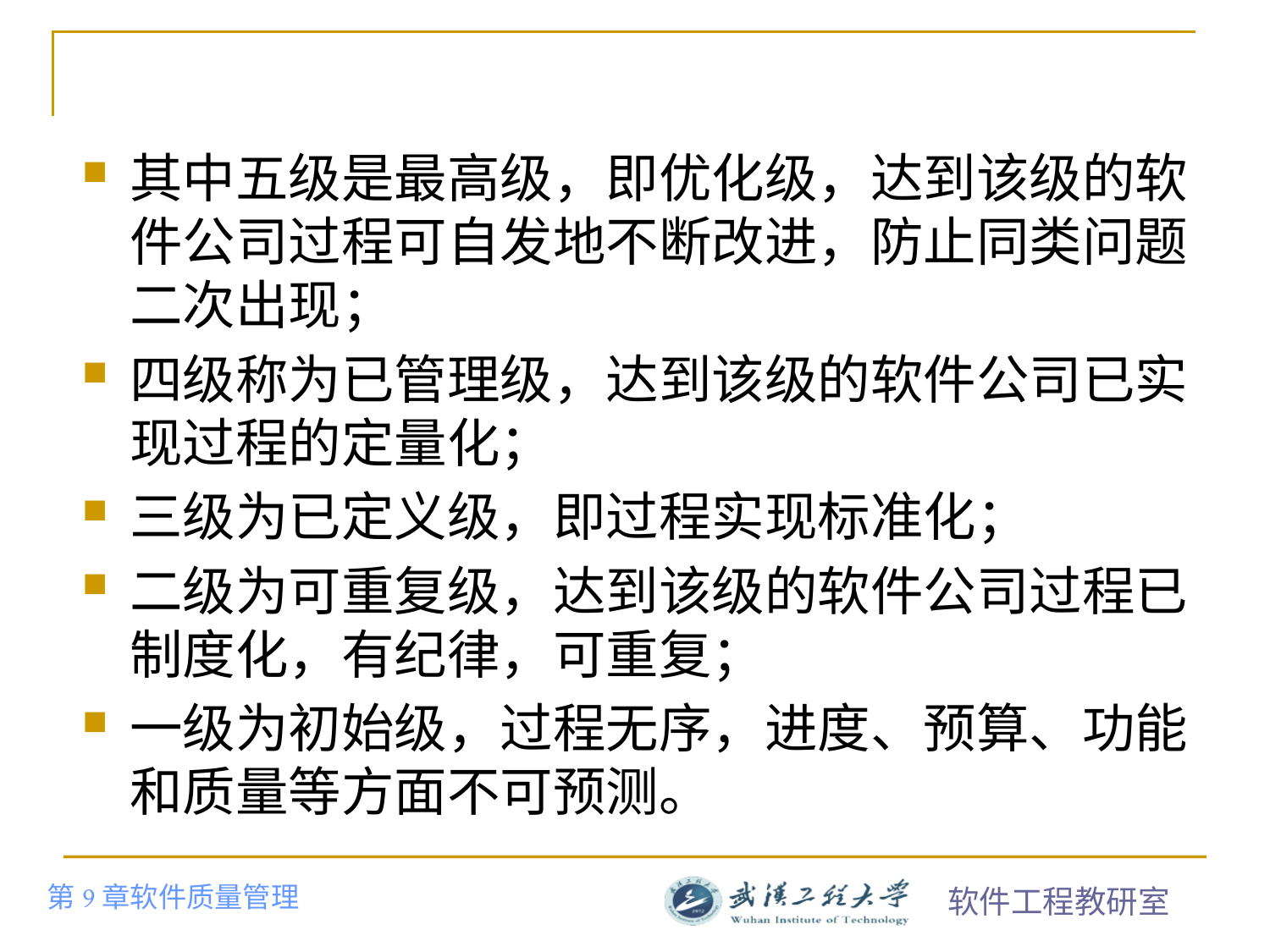

#
其中五级是最高级，即优化级，达到该级的软件公司过程可自发地不断改进，防止同类问题二次出现；
四级称为已管理级，达到该级的软件公司已实现过程的定量化；
三级为已定义级，即过程实现标准化；
二级为可重复级，达到该级的软件公司过程已制度化，有纪律，可重复；
一级为初始级，过程无序，进度、预算、功能和质量等方面不可预测。